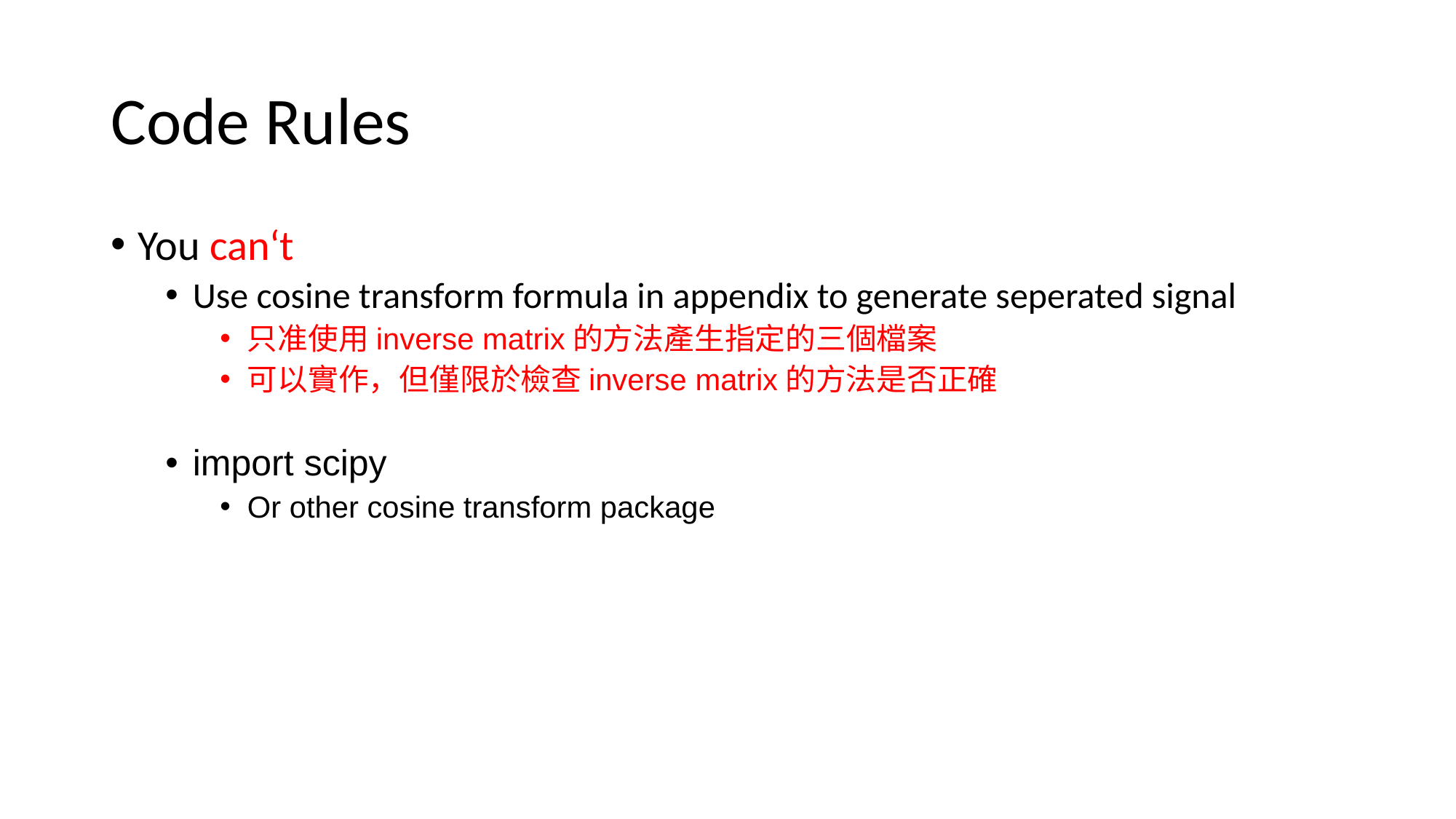

# Code Rules
You can‘t
Use cosine transform formula in appendix to generate seperated signal
只准使用inverse matrix的方法產生指定的三個檔案
可以實作，但僅限於檢查inverse matrix的方法是否正確

import scipy
Or other cosine transform package